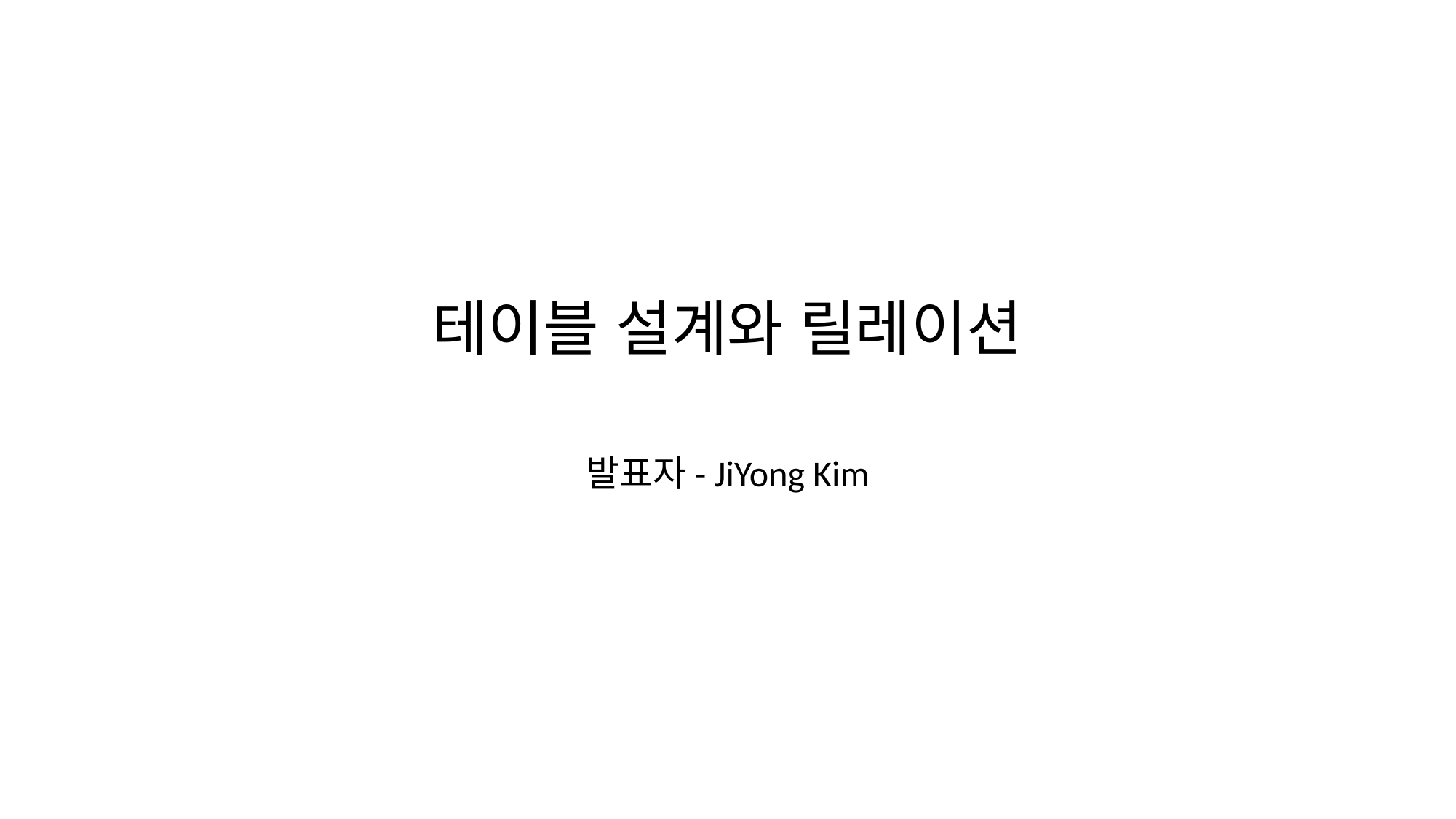

# 테이블 설계와 릴레이션
발표자- JiYong Kim